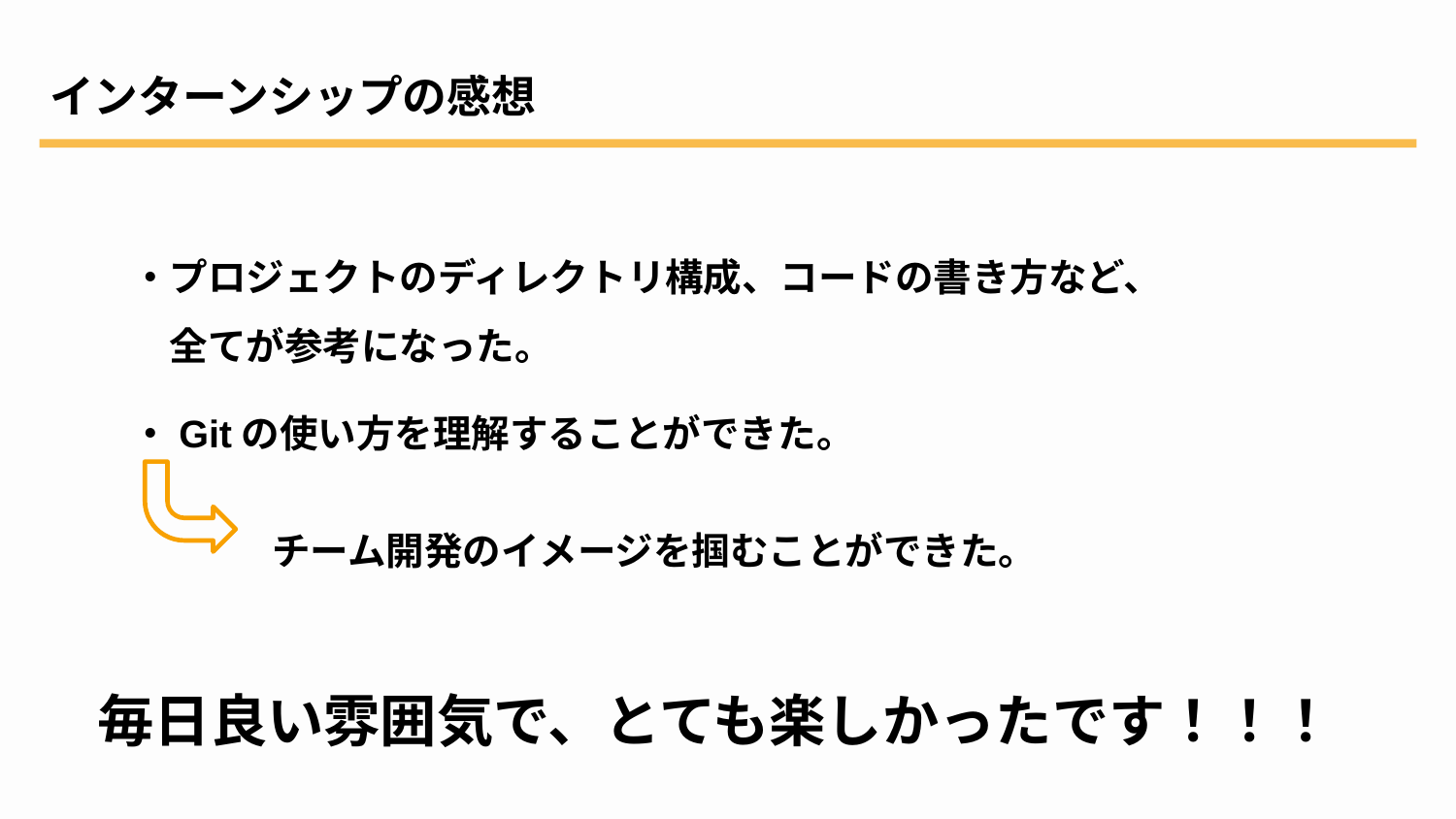

インターンシップの感想

・プロジェクトのディレクトリ構成、コードの書き方など、
　全てが参考になった。
・Gitの使い方を理解することができた。

チーム開発のイメージを掴むことができた。
毎日良い雰囲気で、とても楽しかったです！！！